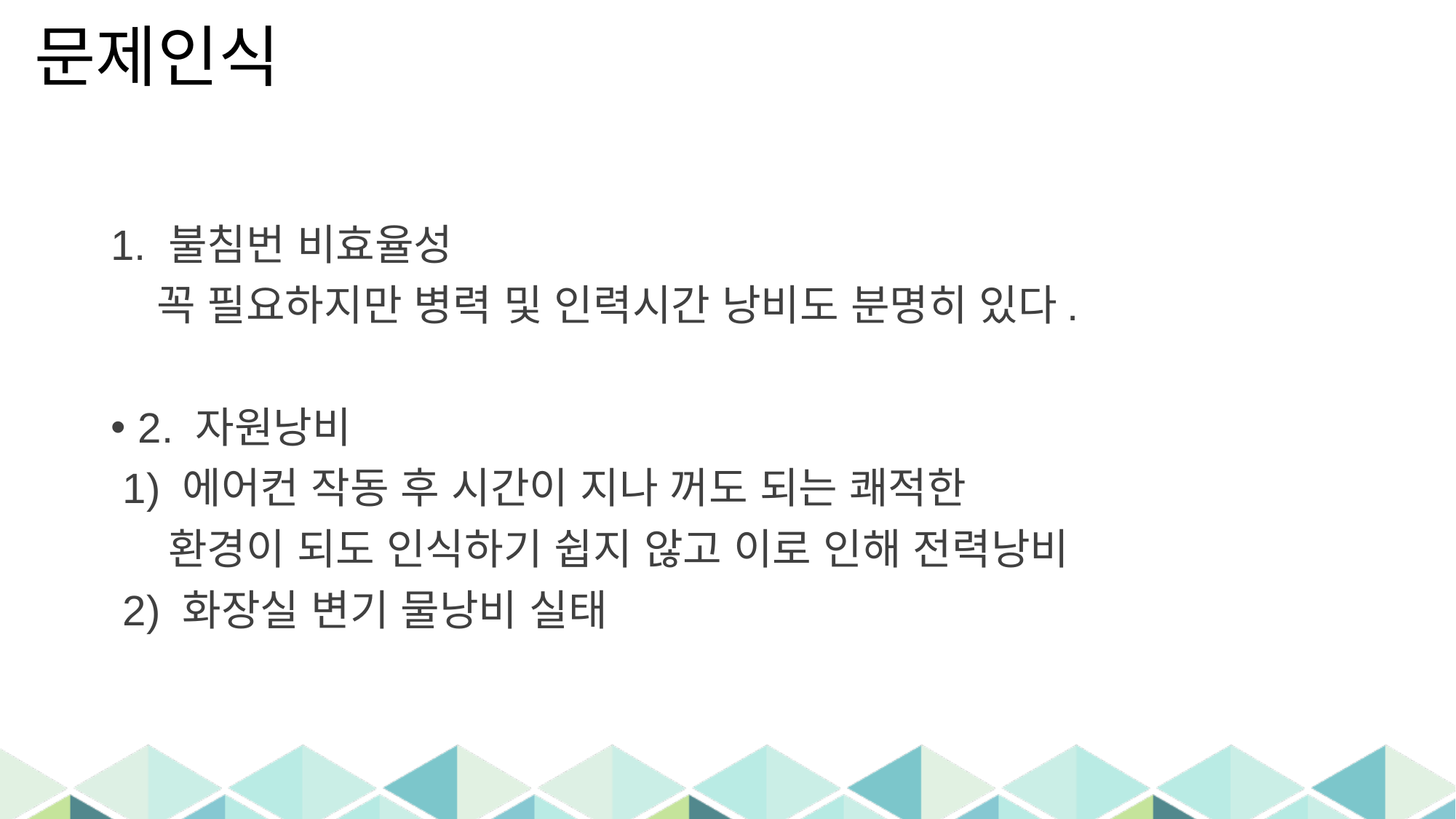

문제인식
1. 불침번 비효율성
   꼭 필요하지만 병력 및 인력시간 낭비도 분명히 있다.

2. 자원낭비
 1) 에어컨 작동 후 시간이 지나 꺼도 되는 쾌적한
    환경이 되도 인식하기 쉽지 않고 이로 인해 전력낭비
 2) 화장실 변기 물낭비 실태